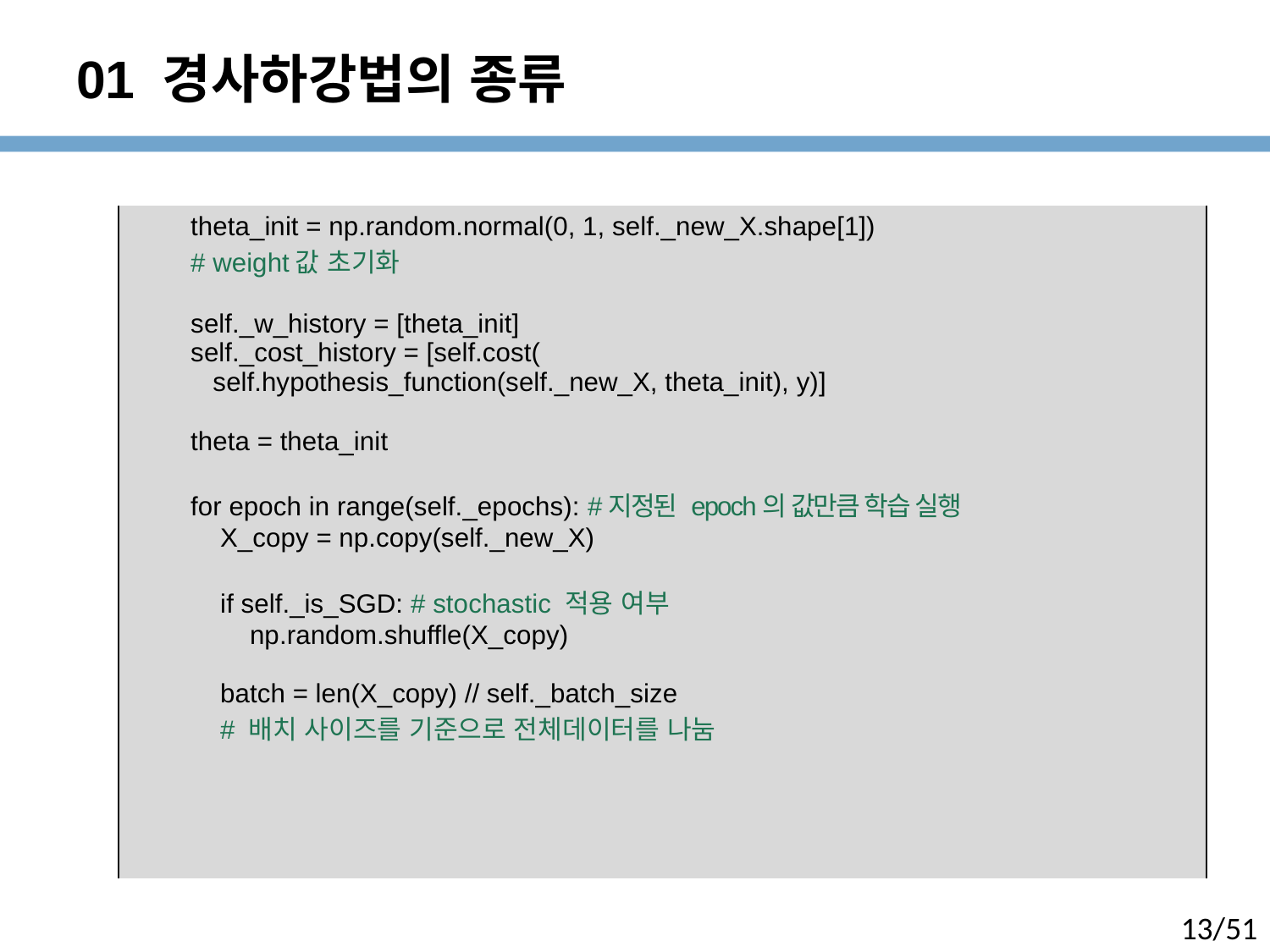

# 01 경사하강법의 종류
| theta\_init = np.random.normal(0, 1, self.\_new\_X.shape[1]) # weight값 초기화 self.\_w\_history = [theta\_init] self.\_cost\_history = [self.cost( self.hypothesis\_function(self.\_new\_X, theta\_init), y)] theta = theta\_init for epoch in range(self.\_epochs): #지정된 epoch의 값만큼 학습 실행 X\_copy = np.copy(self.\_new\_X) if self.\_is\_SGD: # stochastic 적용 여부 np.random.shuffle(X\_copy) batch = len(X\_copy) // self.\_batch\_size # 배치 사이즈를 기준으로 전체데이터를 나눔 |
| --- |
13/51